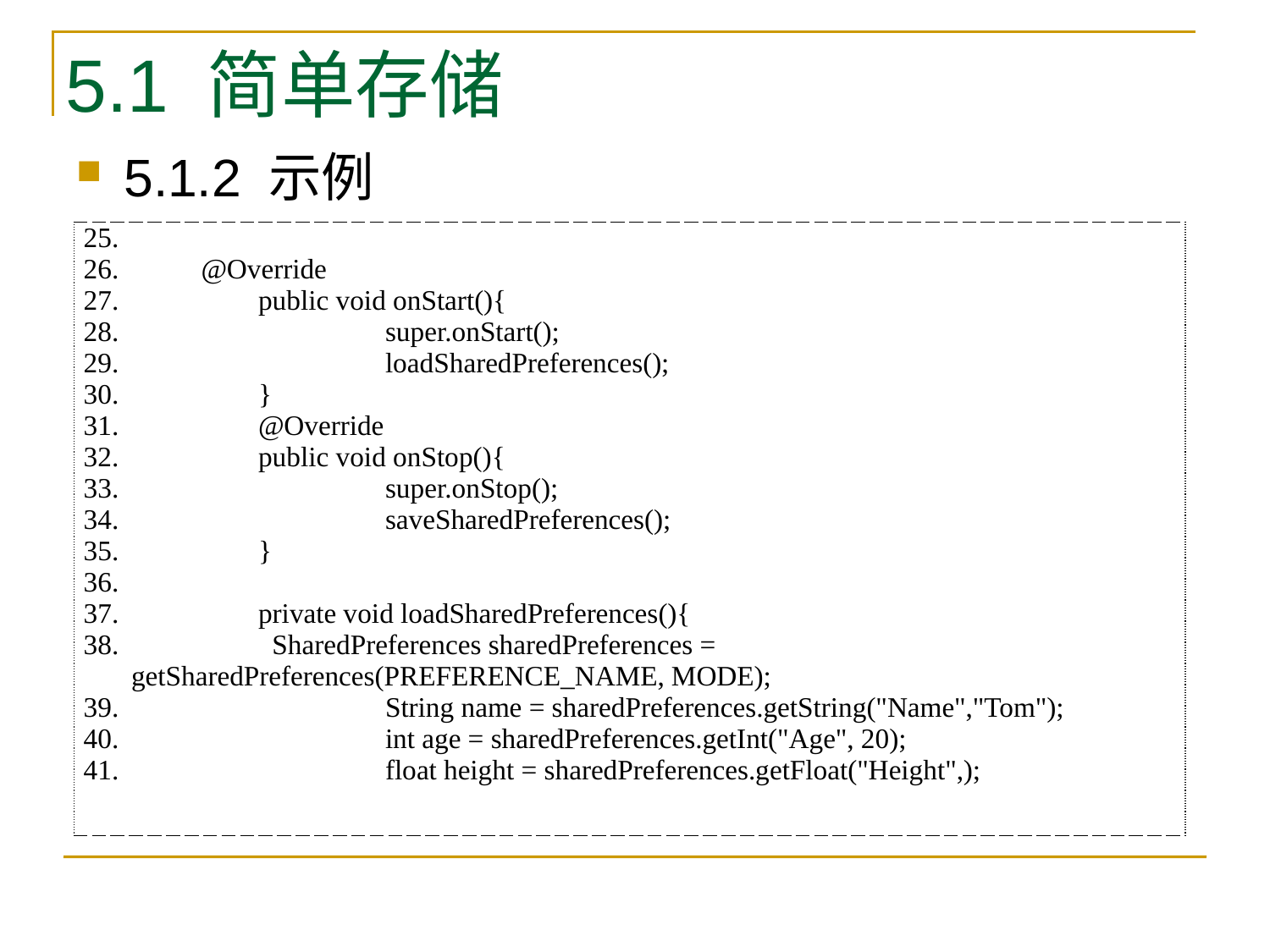

# 5.1 简单存储
5.1.2 示例

| 25. @Override public void onStart(){ super.onStart(); loadSharedPreferences(); } @Override public void onStop(){ super.onStop(); saveSharedPreferences(); } private void loadSharedPreferences(){ SharedPreferences sharedPreferences = getSharedPreferences(PREFERENCE\_NAME, MODE); String name = sharedPreferences.getString("Name","Tom"); int age = sharedPreferences.getInt("Age", 20); float height = sharedPreferences.getFloat("Height",); |
| --- |